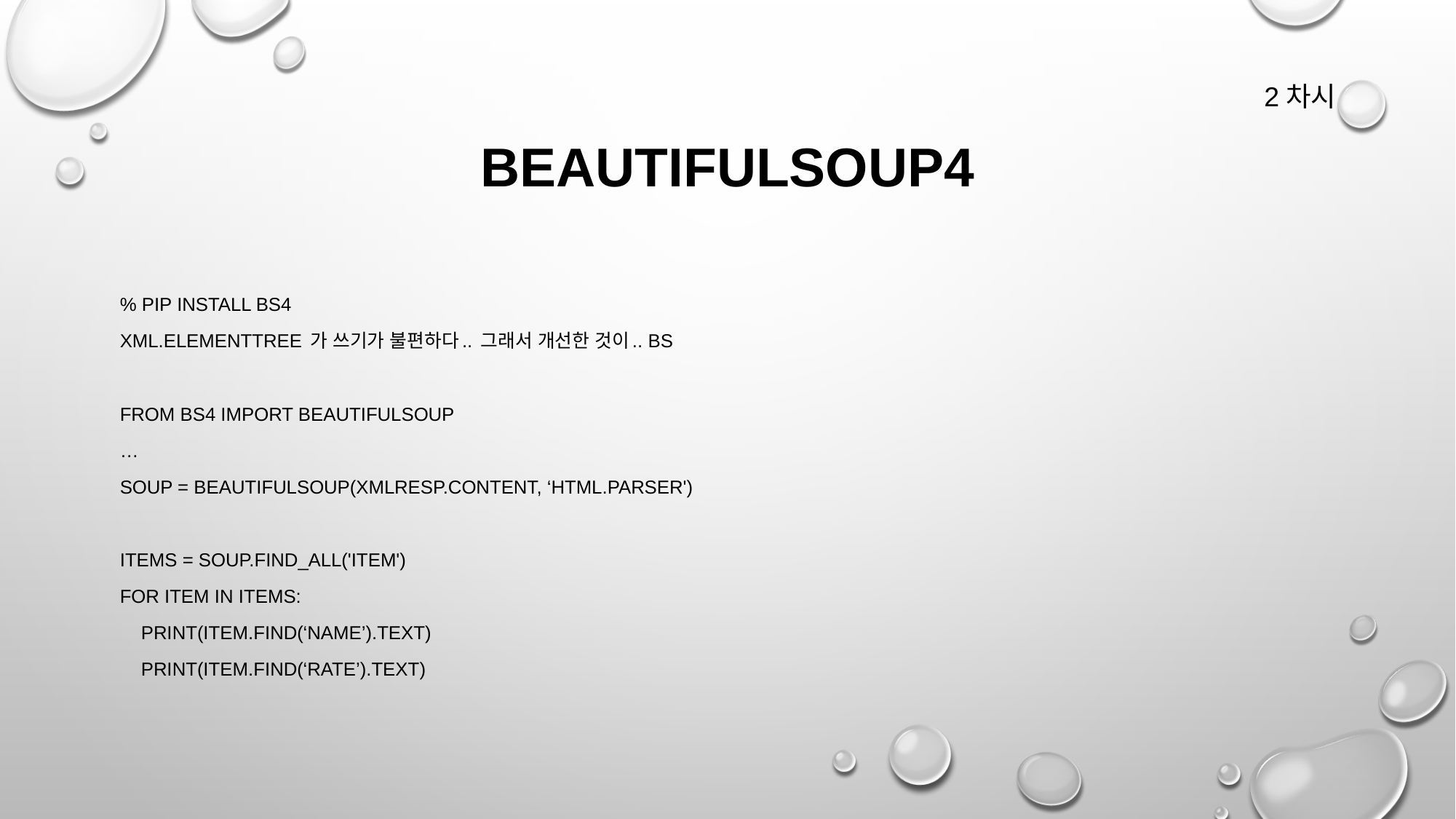

# beautifulsoup4
2차시
% pip install bs4
xml.elementTree 가 쓰기가 불편하다.. 그래서 개선한 것이.. bs

from bs4 import beautifulsoup
…
soup = beautifulsoup(xmlresp.content, ‘html.parser')

items = soup.find_all('item')
for item in items:
    print(item.find(‘name’).text)
    print(item.find(‘rate’).text)